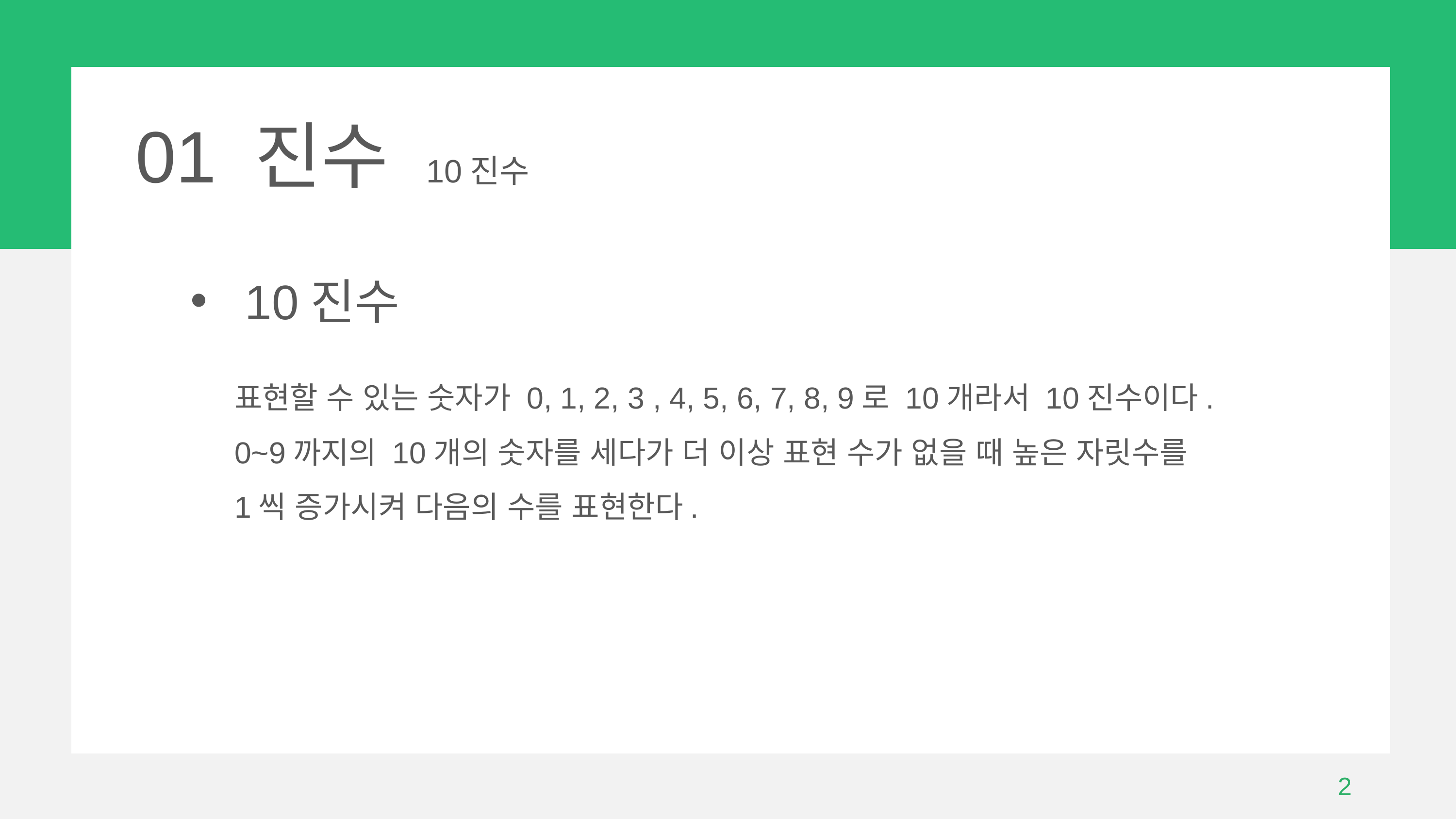

01 진수 10진수
10진수
표현할 수 있는 숫자가 0, 1, 2, 3 , 4, 5, 6, 7, 8, 9로 10개라서 10진수이다.
0~9까지의 10개의 숫자를 세다가 더 이상 표현 수가 없을 때 높은 자릿수를 1씩 증가시켜 다음의 수를 표현한다.
2